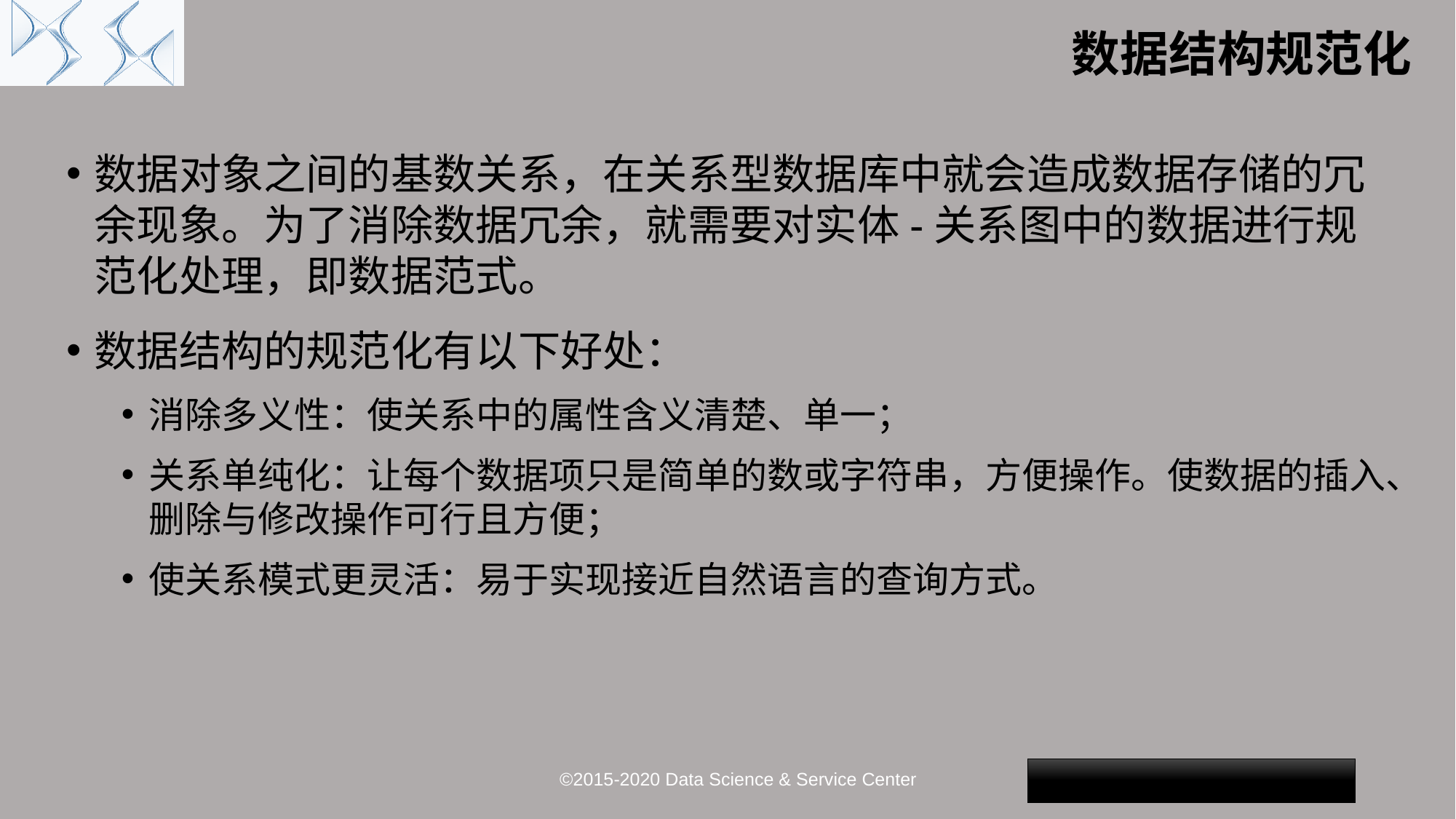

# 数据结构规范化
数据对象之间的基数关系，在关系型数据库中就会造成数据存储的冗余现象。为了消除数据冗余，就需要对实体-关系图中的数据进行规范化处理，即数据范式。
数据结构的规范化有以下好处：
消除多义性：使关系中的属性含义清楚、单一；
关系单纯化：让每个数据项只是简单的数或字符串，方便操作。使数据的插入、删除与修改操作可行且方便；
使关系模式更灵活：易于实现接近自然语言的查询方式。

©2015-2020 Data Science & Service Center
11